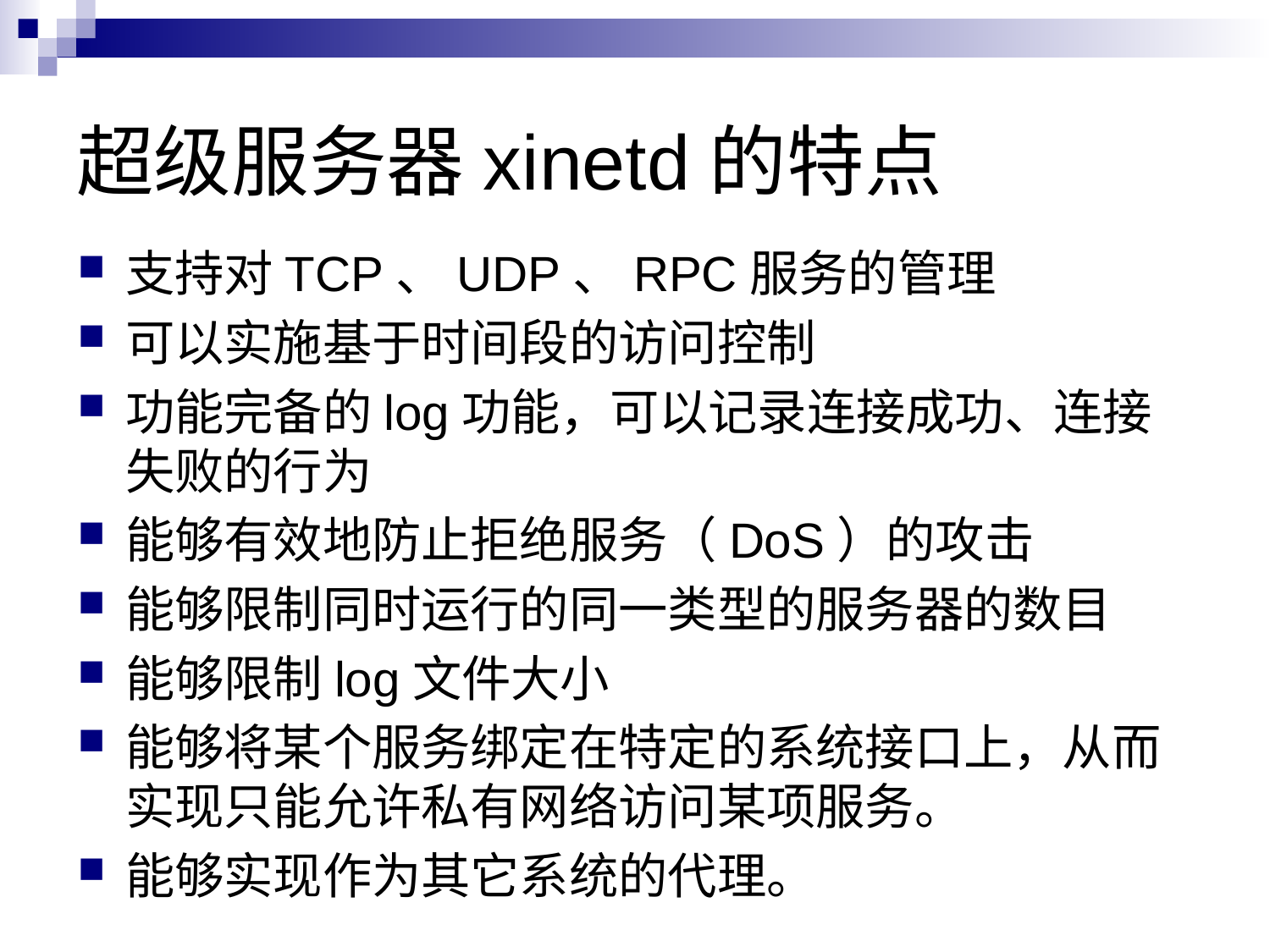

# 超级服务器xinetd的特点
支持对TCP、UDP、RPC服务的管理
可以实施基于时间段的访问控制
功能完备的log功能，可以记录连接成功、连接失败的行为
能够有效地防止拒绝服务（DoS）的攻击
能够限制同时运行的同一类型的服务器的数目
能够限制log文件大小
能够将某个服务绑定在特定的系统接口上，从而实现只能允许私有网络访问某项服务。
能够实现作为其它系统的代理。